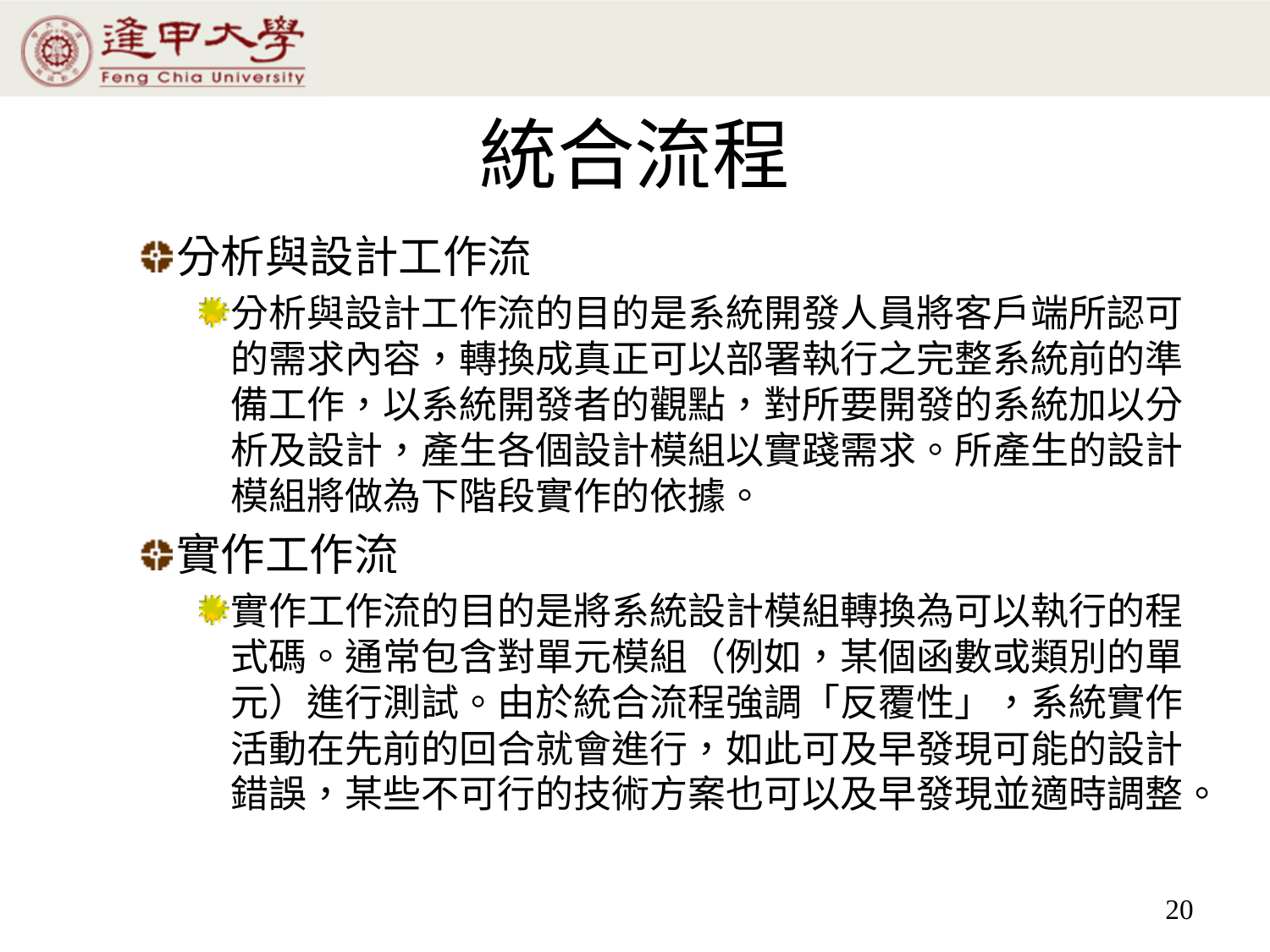

# 統合流程
分析與設計工作流
分析與設計工作流的目的是系統開發人員將客戶端所認可的需求內容，轉換成真正可以部署執行之完整系統前的準備工作，以系統開發者的觀點，對所要開發的系統加以分析及設計，產生各個設計模組以實踐需求。所產生的設計模組將做為下階段實作的依據。
實作工作流
實作工作流的目的是將系統設計模組轉換為可以執行的程式碼。通常包含對單元模組（例如，某個函數或類別的單元）進行測試。由於統合流程強調「反覆性」，系統實作活動在先前的回合就會進行，如此可及早發現可能的設計錯誤，某些不可行的技術方案也可以及早發現並適時調整。
20